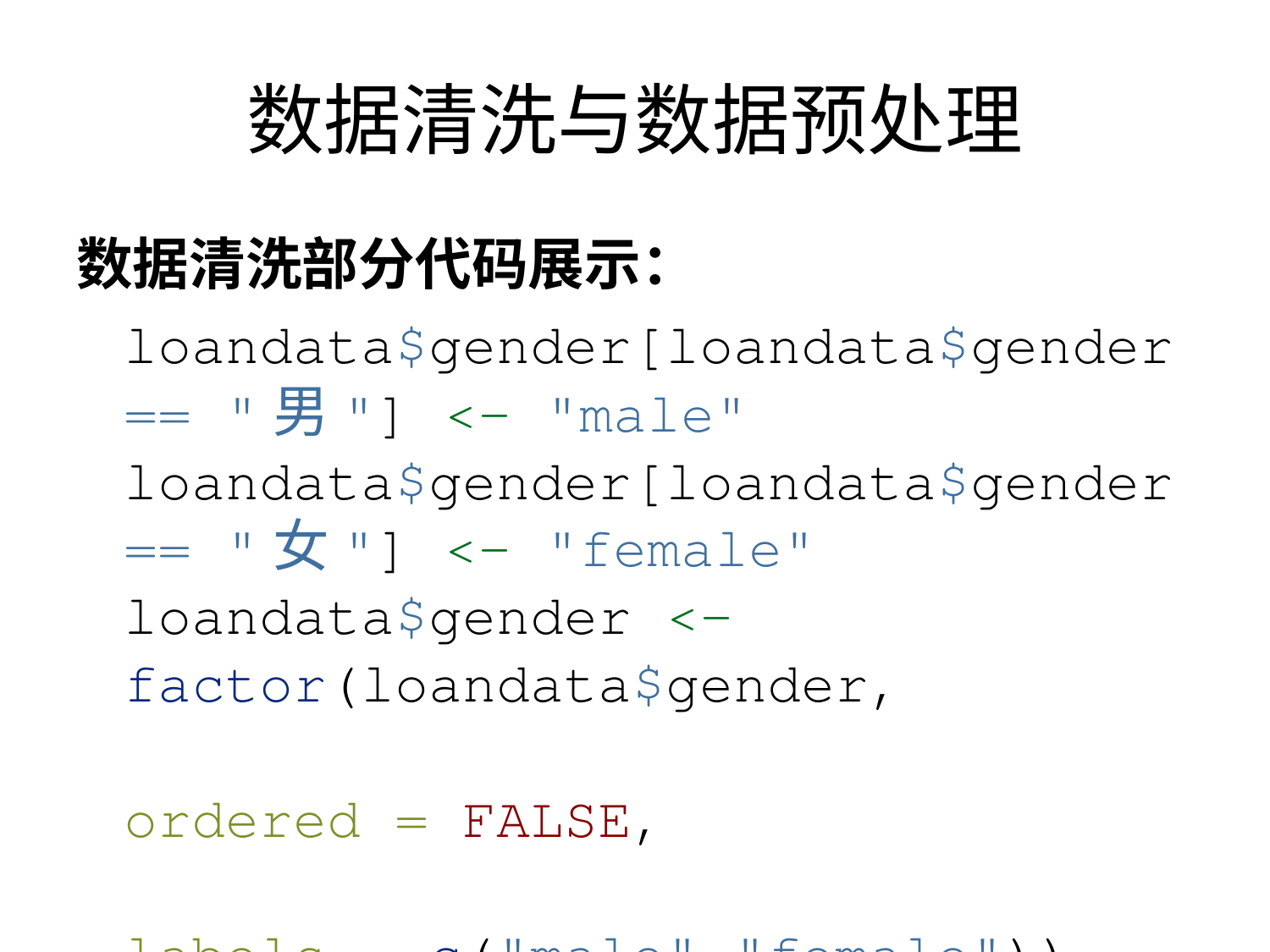

# 数据清洗与数据预处理
数据清洗部分代码展示：
loandata$gender[loandata$gender == "男"] <- "male"
loandata$gender[loandata$gender == "女"] <- "female"
loandata$gender <- factor(loandata$gender,
                          ordered = FALSE,
                          labels = c("male","female"))
loandata$officeDomain[loandata$officeDomain
                      == ", IT"] <- "IT"
loandata$officeDomain[loandata$officeDomain
                      == ", \u623f\u5730\u4ea7\u4e1a"]
                      <- "房地产业"